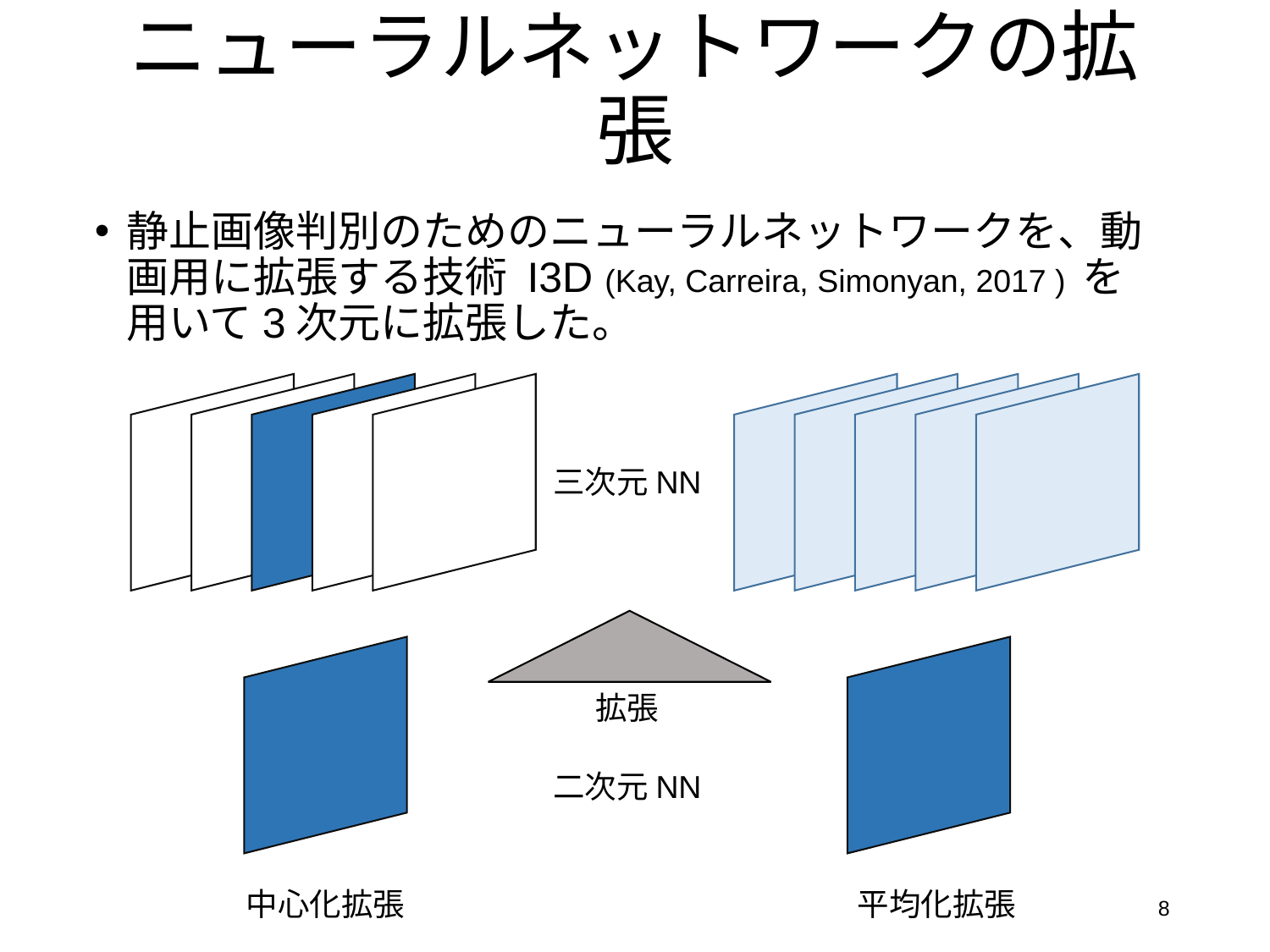

# ニューラルネットワークの拡張
静止画像判別のためのニューラルネットワークを、動画用に拡張する技術 I3D (Kay, Carreira, Simonyan, 2017 ) を用いて3次元に拡張した。

三次元NN

拡張
二次元NN
中心化拡張
平均化拡張
8